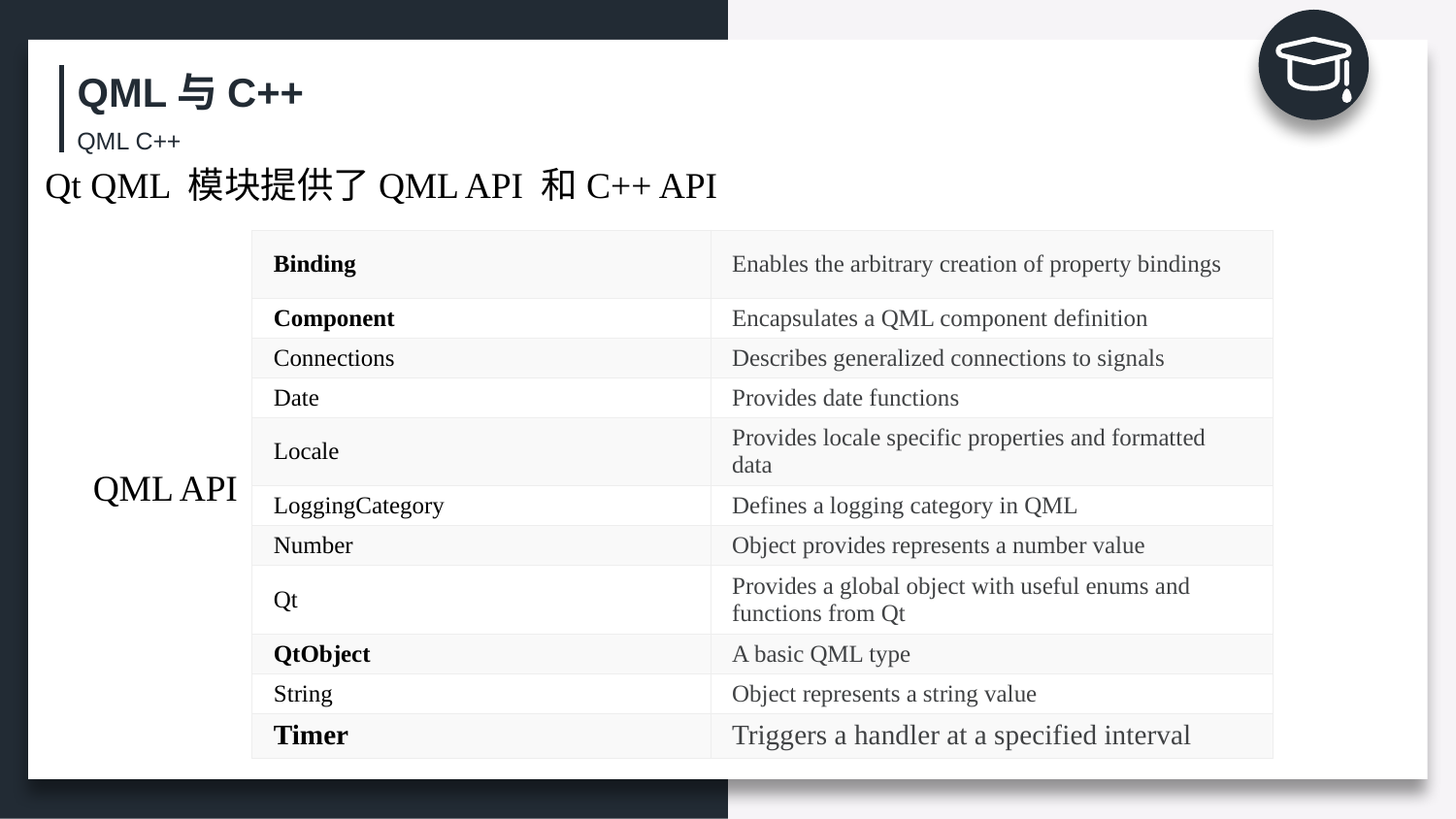

QML与C++
QML C++
Qt QML 模块提供了QML API 和C++ API
| Binding | Enables the arbitrary creation of property bindings |
| --- | --- |
| Component | Encapsulates a QML component definition |
| Connections | Describes generalized connections to signals |
| Date | Provides date functions |
| Locale | Provides locale specific properties and formatted data |
| LoggingCategory | Defines a logging category in QML |
| Number | Object provides represents a number value |
| Qt | Provides a global object with useful enums and functions from Qt |
| QtObject | A basic QML type |
| String | Object represents a string value |
| Timer | Triggers a handler at a specified interval |

QML API